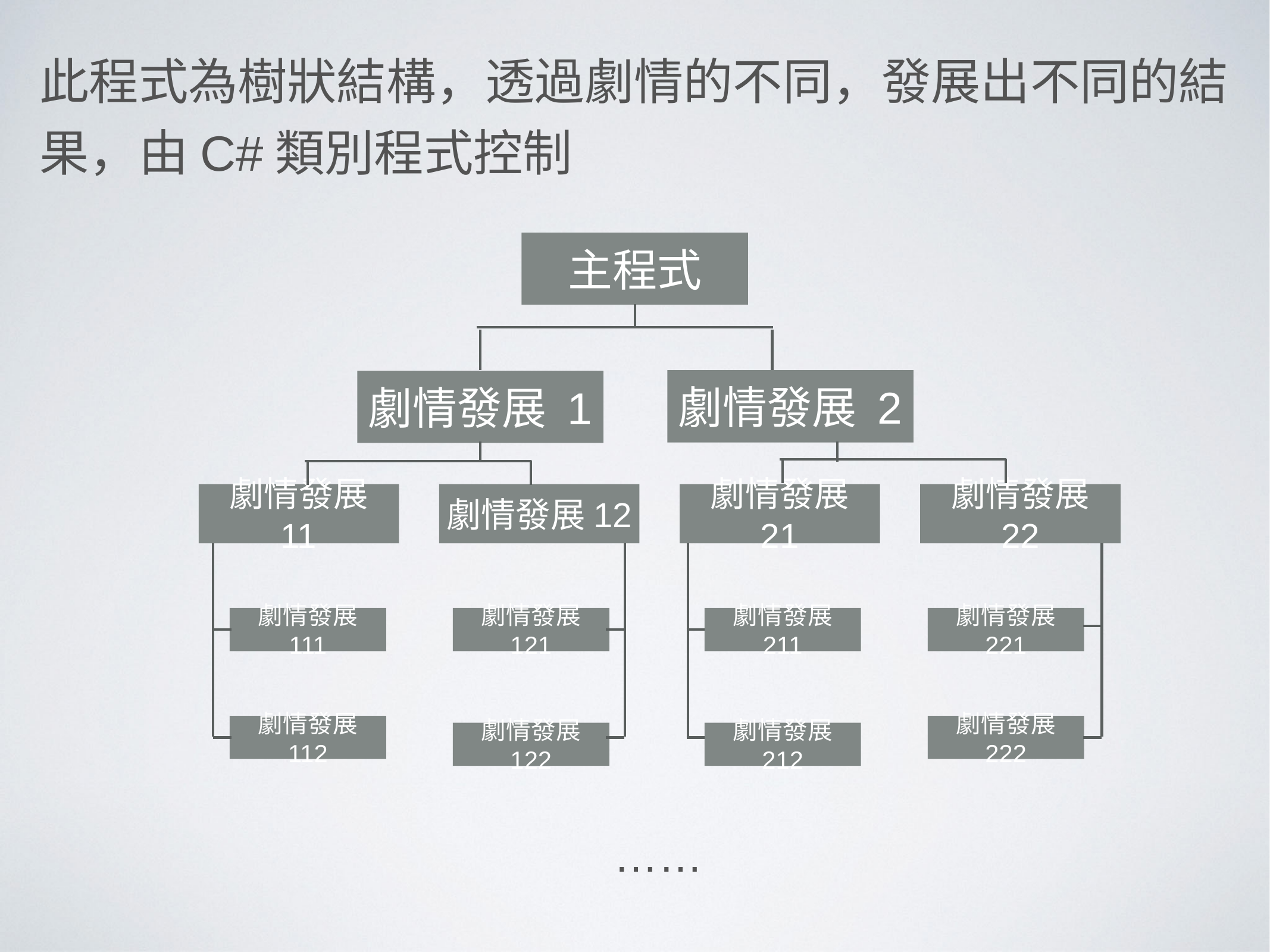

# 此程式為樹狀結構，透過劇情的不同，發展出不同的結果，由C#類別程式控制
主程式

劇情發展 2
劇情發展 1

劇情發展 11
劇情發展12
劇情發展 21
劇情發展 22

劇情發展 111
劇情發展 121
劇情發展 211
劇情發展 221

劇情發展 112
劇情發展 222
劇情發展 122
劇情發展 212

……